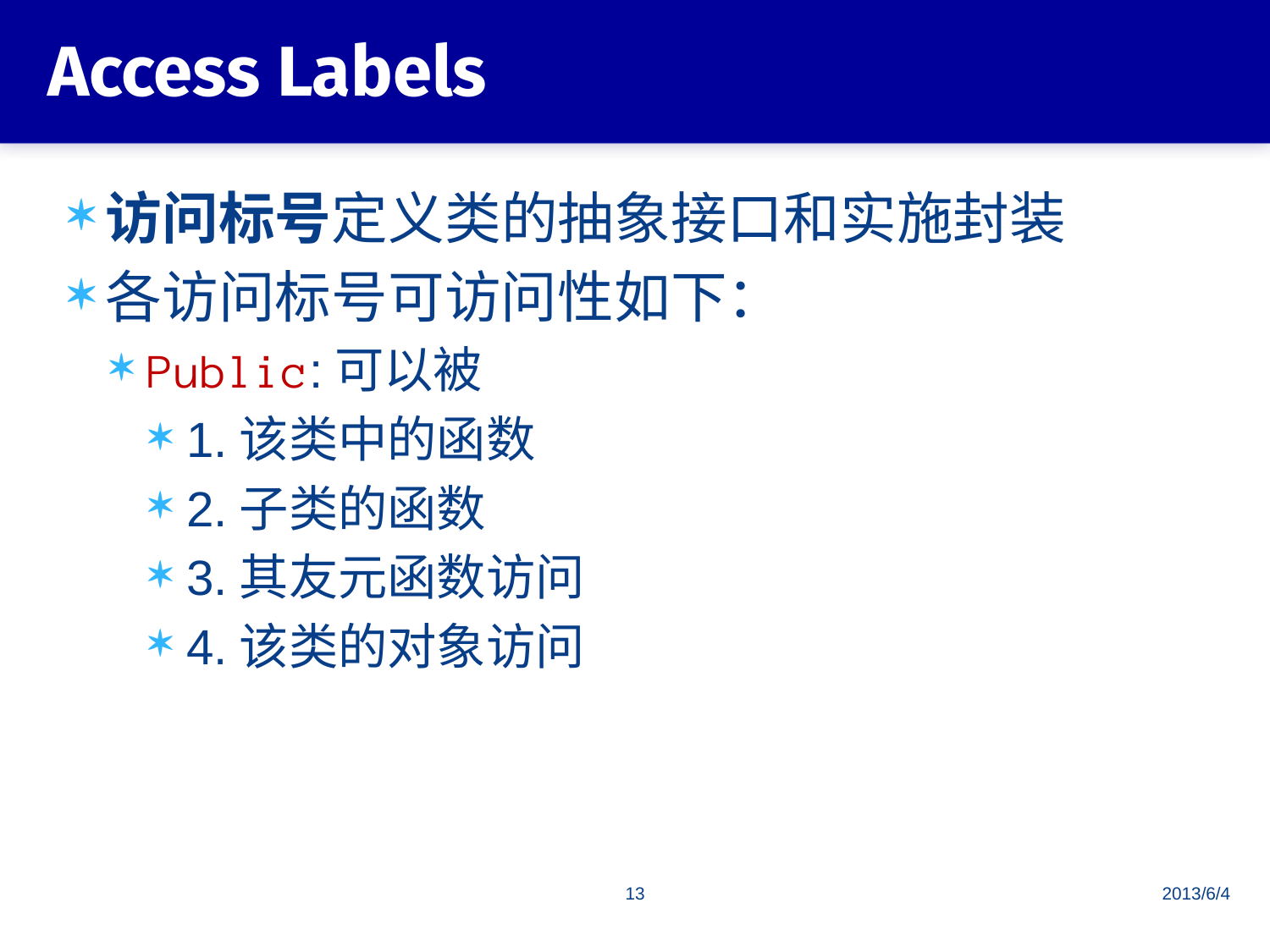

# Access Labels
访问标号定义类的抽象接口和实施封装
各访问标号可访问性如下：
Public:可以被
1.该类中的函数
2.子类的函数
3.其友元函数访问
4.该类的对象访问
13
2013/6/4